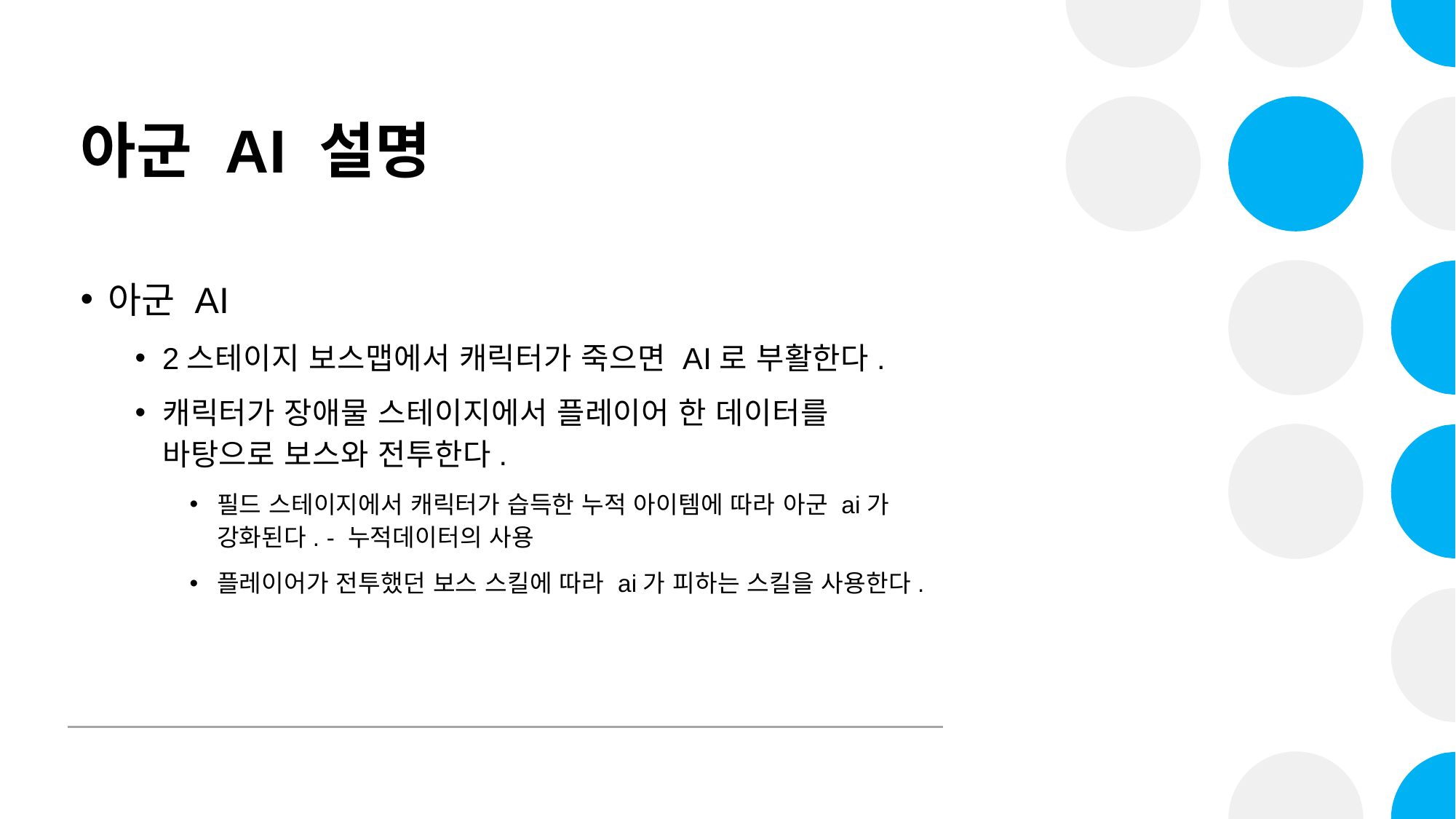

# 아군 AI 설명
아군 AI
2스테이지 보스맵에서 캐릭터가 죽으면 AI로 부활한다.
캐릭터가 장애물 스테이지에서 플레이어 한 데이터를 바탕으로 보스와 전투한다.
필드 스테이지에서 캐릭터가 습득한 누적 아이템에 따라 아군 ai가  강화된다. - 누적데이터의 사용
플레이어가 전투했던 보스 스킬에 따라 ai가 피하는 스킬을 사용한다.